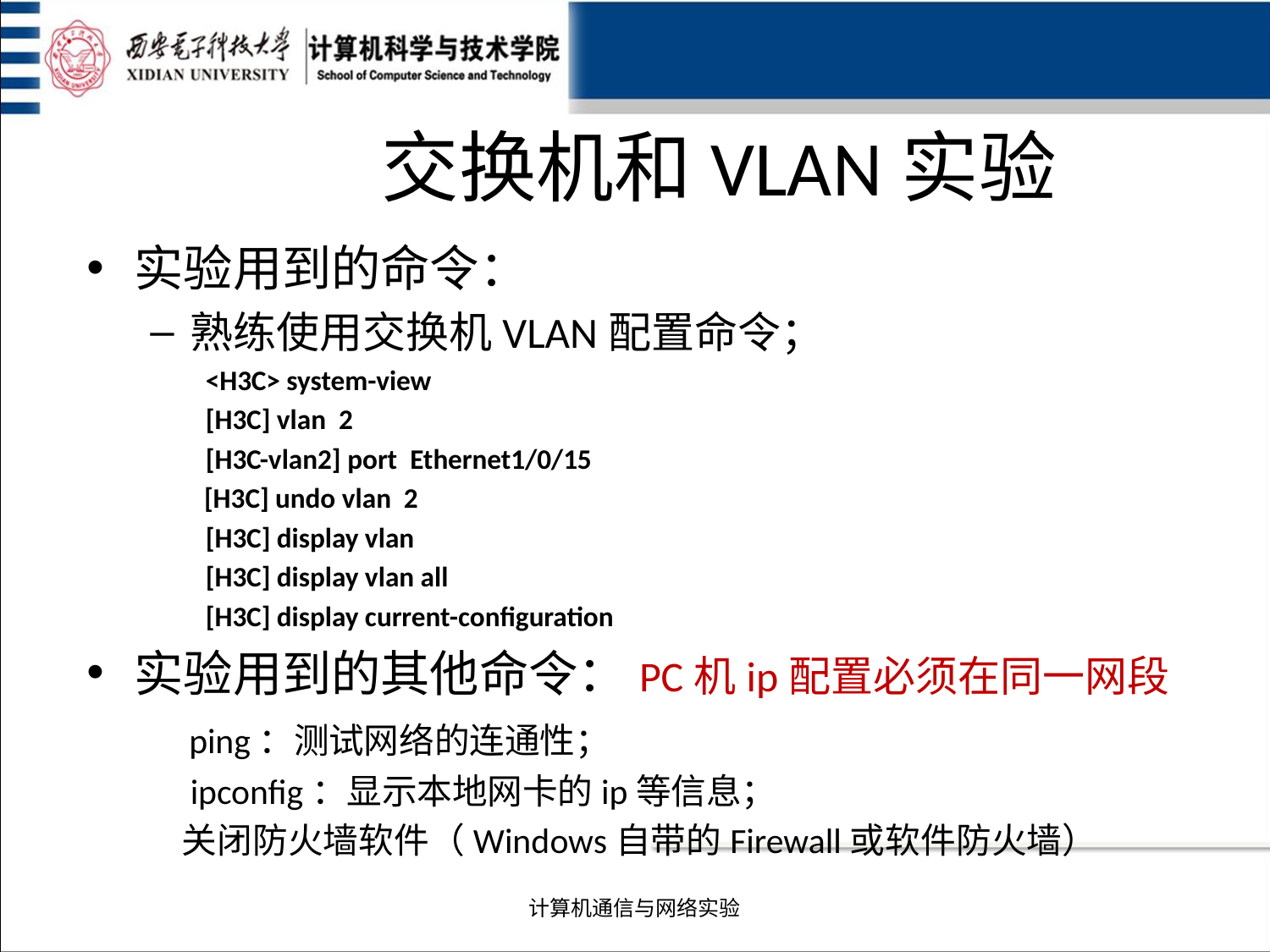

# 交换机和VLAN实验
实验用到的命令：
熟练使用交换机VLAN配置命令；
<H3C> system-view
[H3C] vlan  2
[H3C-vlan2] port  Ethernet1/0/15
 [H3C] undo vlan  2
[H3C] display vlan
[H3C] display vlan all
[H3C] display current-configuration
实验用到的其他命令：PC机ip配置必须在同一网段
    ping：测试网络的连通性；
     ipconfig：显示本地网卡的ip等信息；
关闭防火墙软件（Windows自带的Firewall或软件防火墙）

计算机通信与网络实验